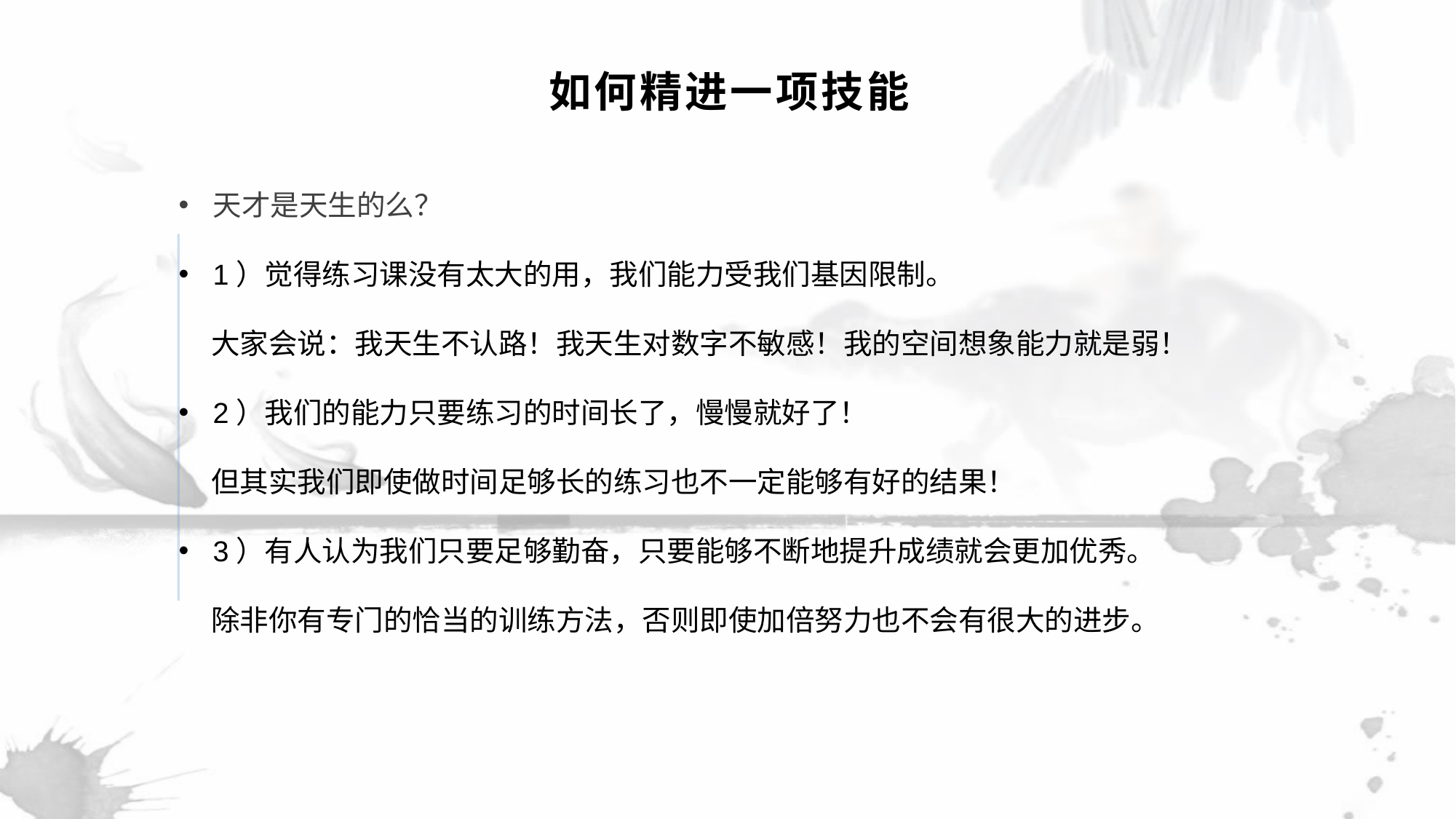

如何精进一项技能
天才是天生的么？
1）觉得练习课没有太大的用，我们能力受我们基因限制。
    大家会说：我天生不认路！我天生对数字不敏感！我的空间想象能力就是弱！
2）我们的能力只要练习的时间长了，慢慢就好了！
    但其实我们即使做时间足够长的练习也不一定能够有好的结果！
3）有人认为我们只要足够勤奋，只要能够不断地提升成绩就会更加优秀。
    除非你有专门的恰当的训练方法，否则即使加倍努力也不会有很大的进步。